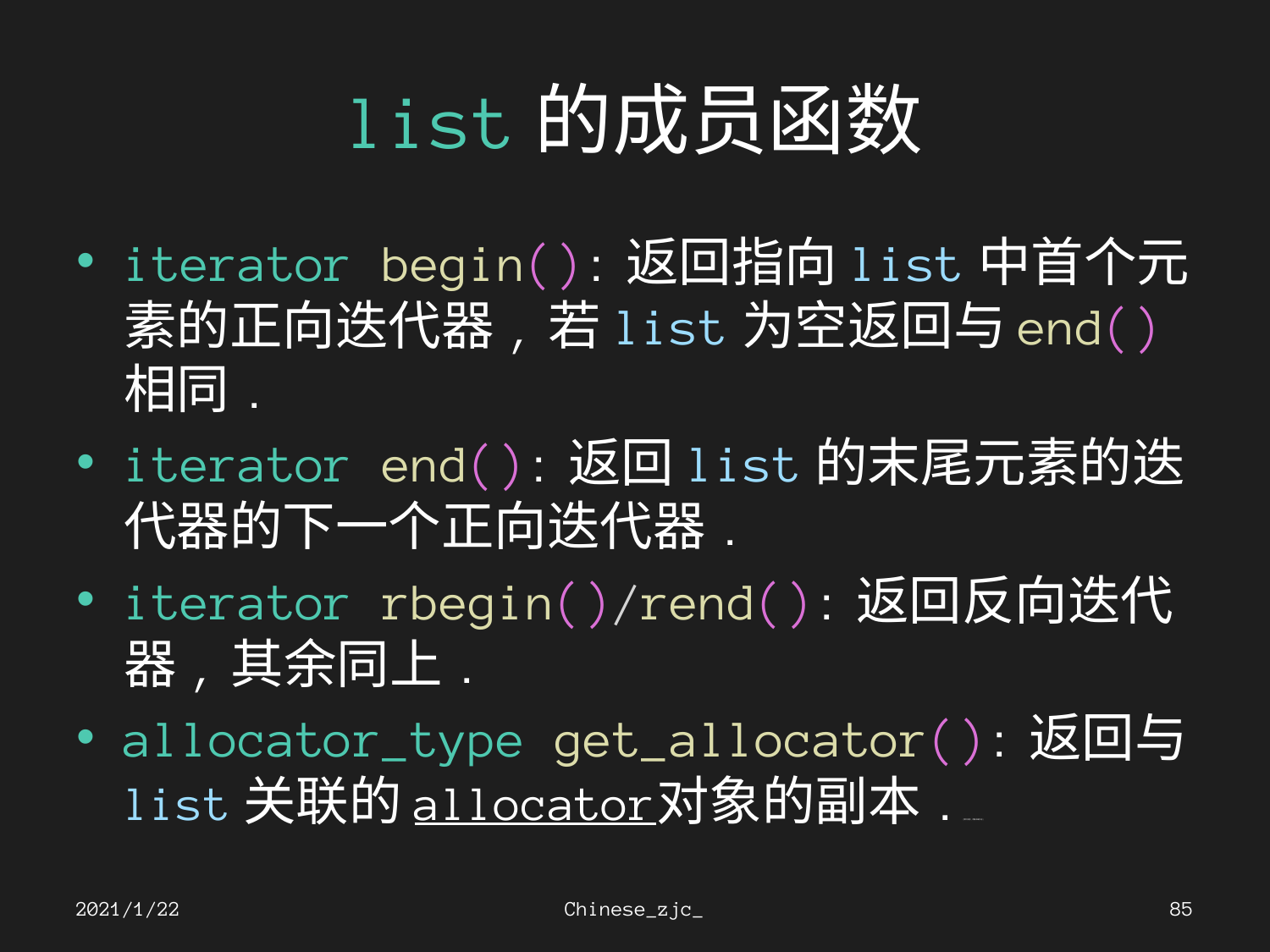

# list的成员函数
iterator begin():返回指向list中首个元素的正向迭代器,若list为空返回与end()相同.
iterator end():返回list的末尾元素的迭代器的下一个正向迭代器.
iterator rbegin()/rend():返回反向迭代器,其余同上.
allocator_type get_allocator():返回与list关联的allocator对象的副本.(我不会用,不做详细介绍)
2021/1/22
Chinese_zjc_
85